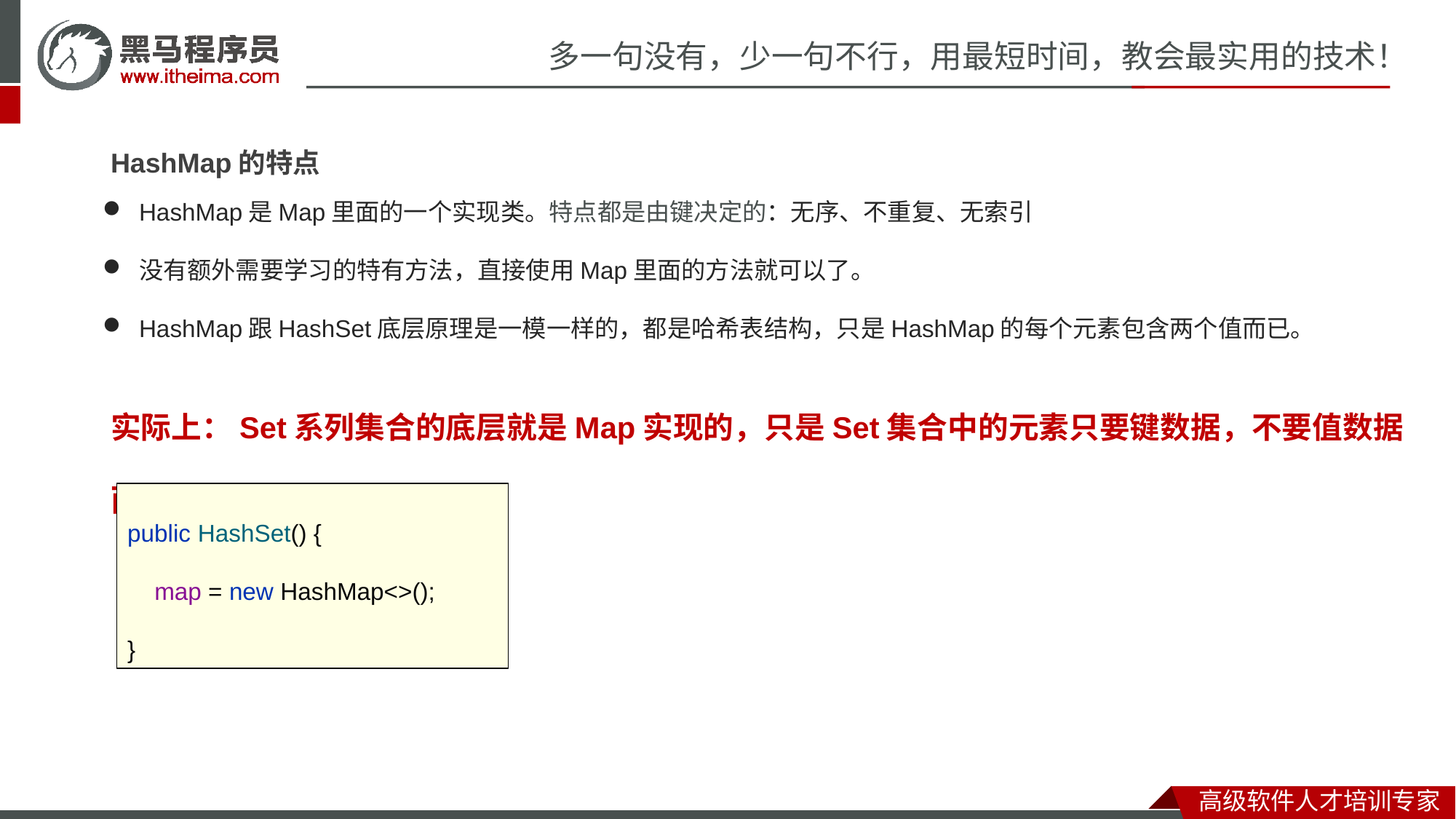

HashMap的特点
HashMap是Map里面的一个实现类。特点都是由键决定的：无序、不重复、无索引
没有额外需要学习的特有方法，直接使用Map里面的方法就可以了。
HashMap跟HashSet底层原理是一模一样的，都是哈希表结构，只是HashMap的每个元素包含两个值而已。
实际上：Set系列集合的底层就是Map实现的，只是Set集合中的元素只要键数据，不要值数据而已。
public HashSet() {
    map = new HashMap<>();
}